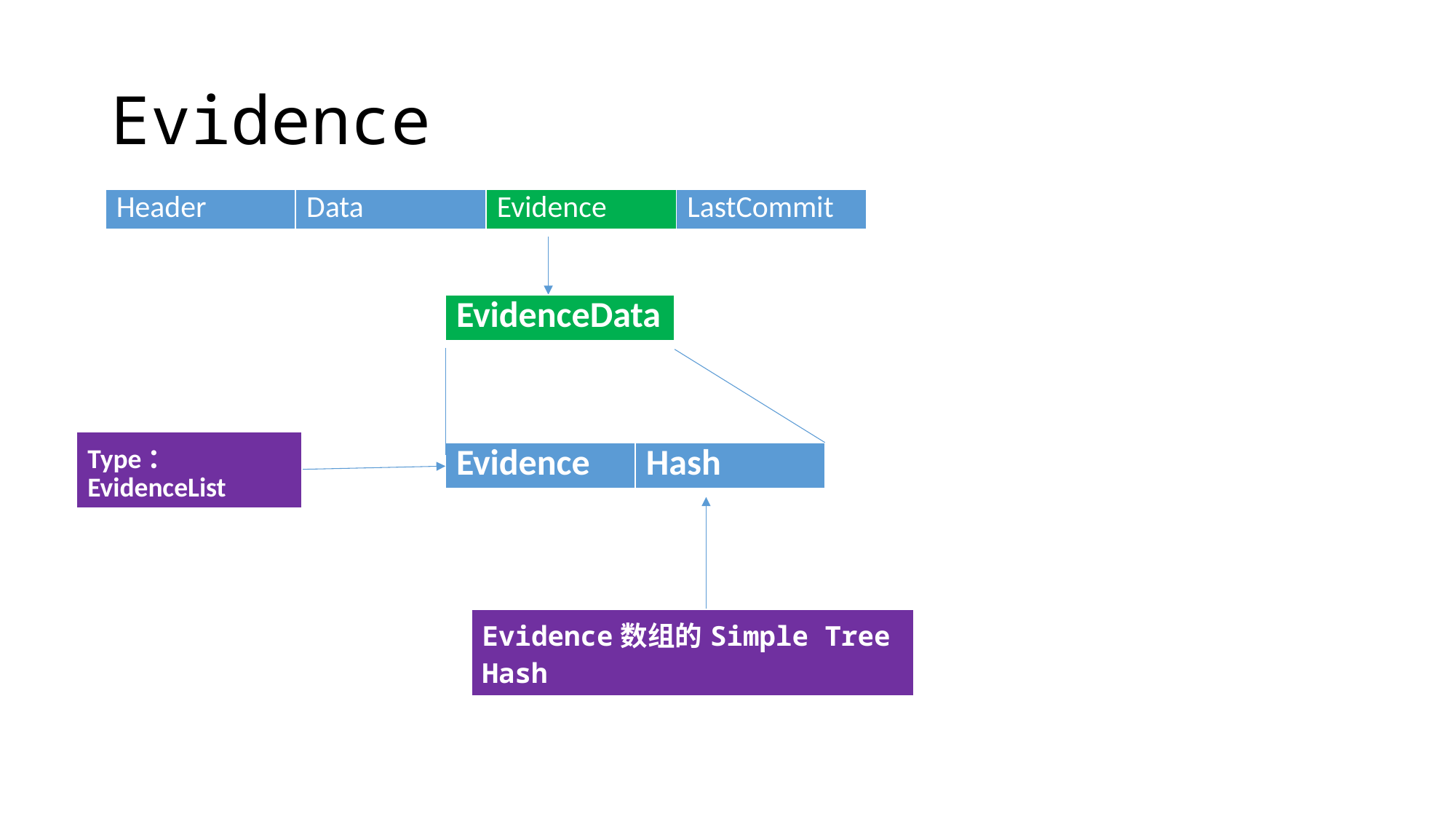

# Evidence
| Header | Data | Evidence | LastCommit |
| --- | --- | --- | --- |
| EvidenceData |
| --- |
| Type： EvidenceList |
| --- |
| Evidence | Hash |
| --- | --- |
| Evidence数组的Simple Tree Hash |
| --- |